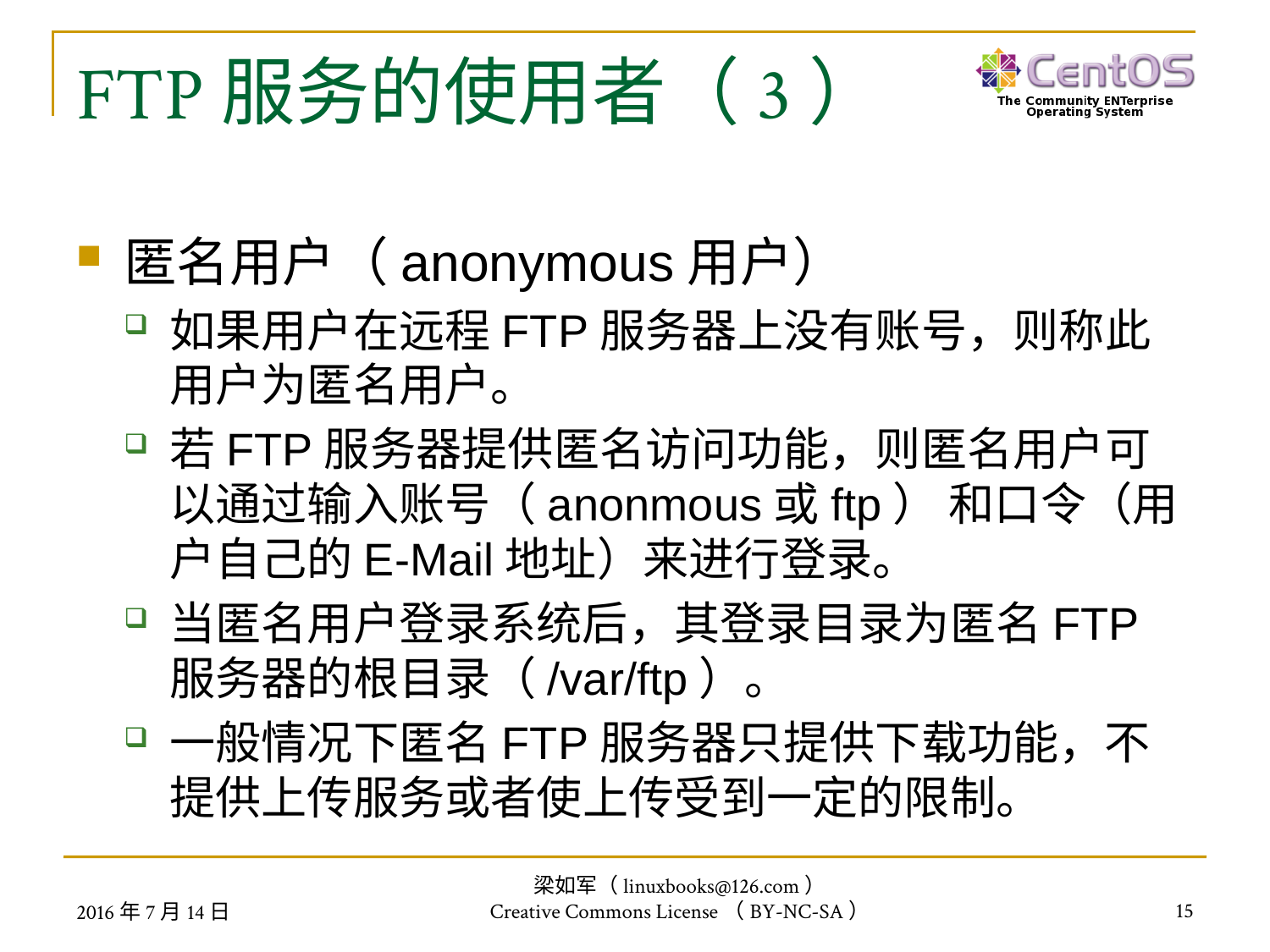

# FTP服务的使用者（3）
匿名用户（anonymous用户）
如果用户在远程FTP服务器上没有账号，则称此用户为匿名用户。
若FTP服务器提供匿名访问功能，则匿名用户可以通过输入账号（anonmous或ftp） 和口令（用户自己的E-Mail地址）来进行登录。
当匿名用户登录系统后，其登录目录为匿名FTP服务器的根目录（/var/ftp）。
一般情况下匿名FTP服务器只提供下载功能，不提供上传服务或者使上传受到一定的限制。
梁如军（linuxbooks@126.com）
Creative Commons License（BY-NC-SA）
2016年7月14日
15